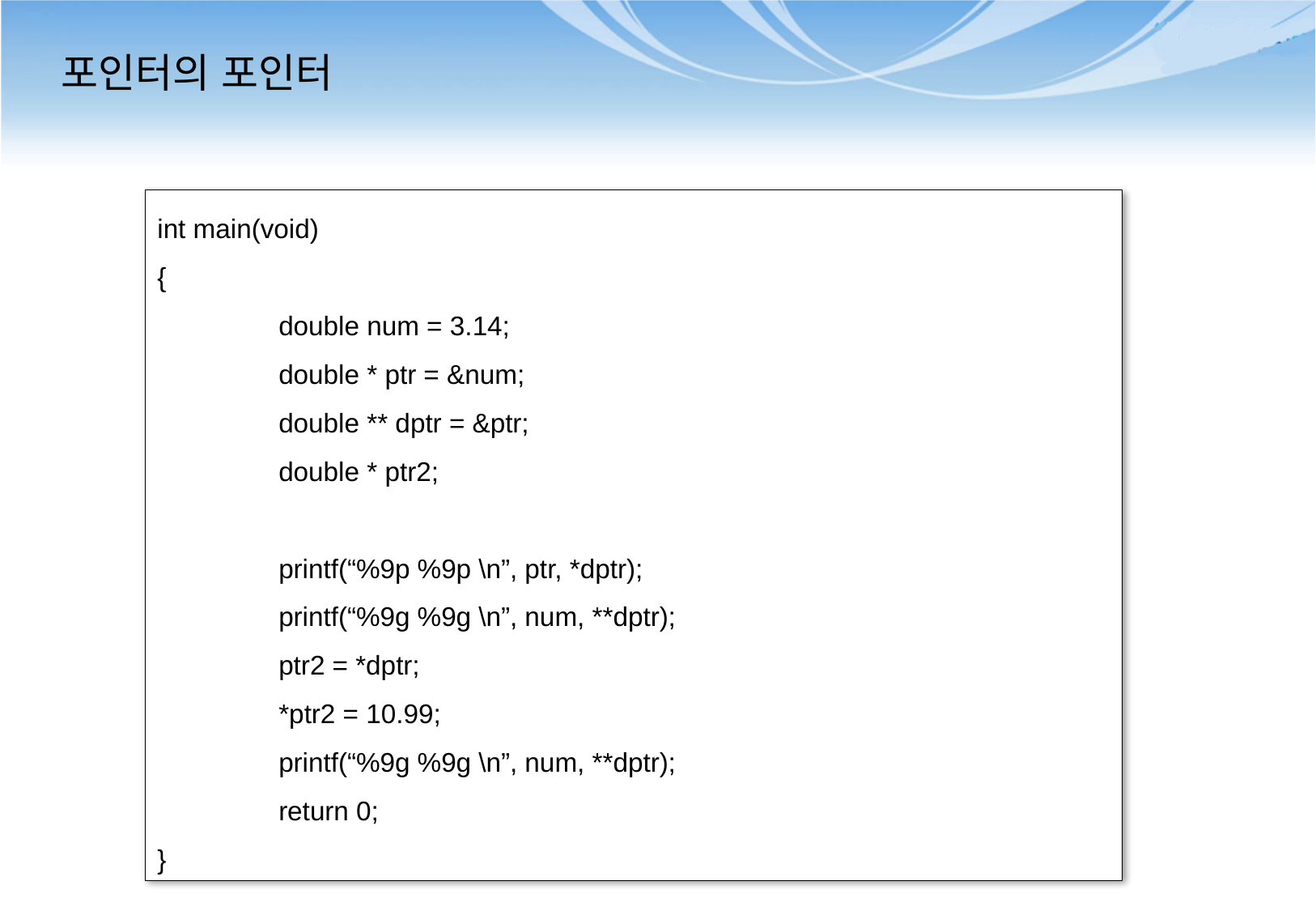

# 포인터의 포인터
int main(void)
{
	double num = 3.14;
	double * ptr = &num;
	double ** dptr = &ptr;
	double * ptr2;

	printf(“%9p %9p \n”, ptr, *dptr);
	printf(“%9g %9g \n”, num, **dptr);
	ptr2 = *dptr;
	*ptr2 = 10.99;
	printf(“%9g %9g \n”, num, **dptr);
	return 0;
}